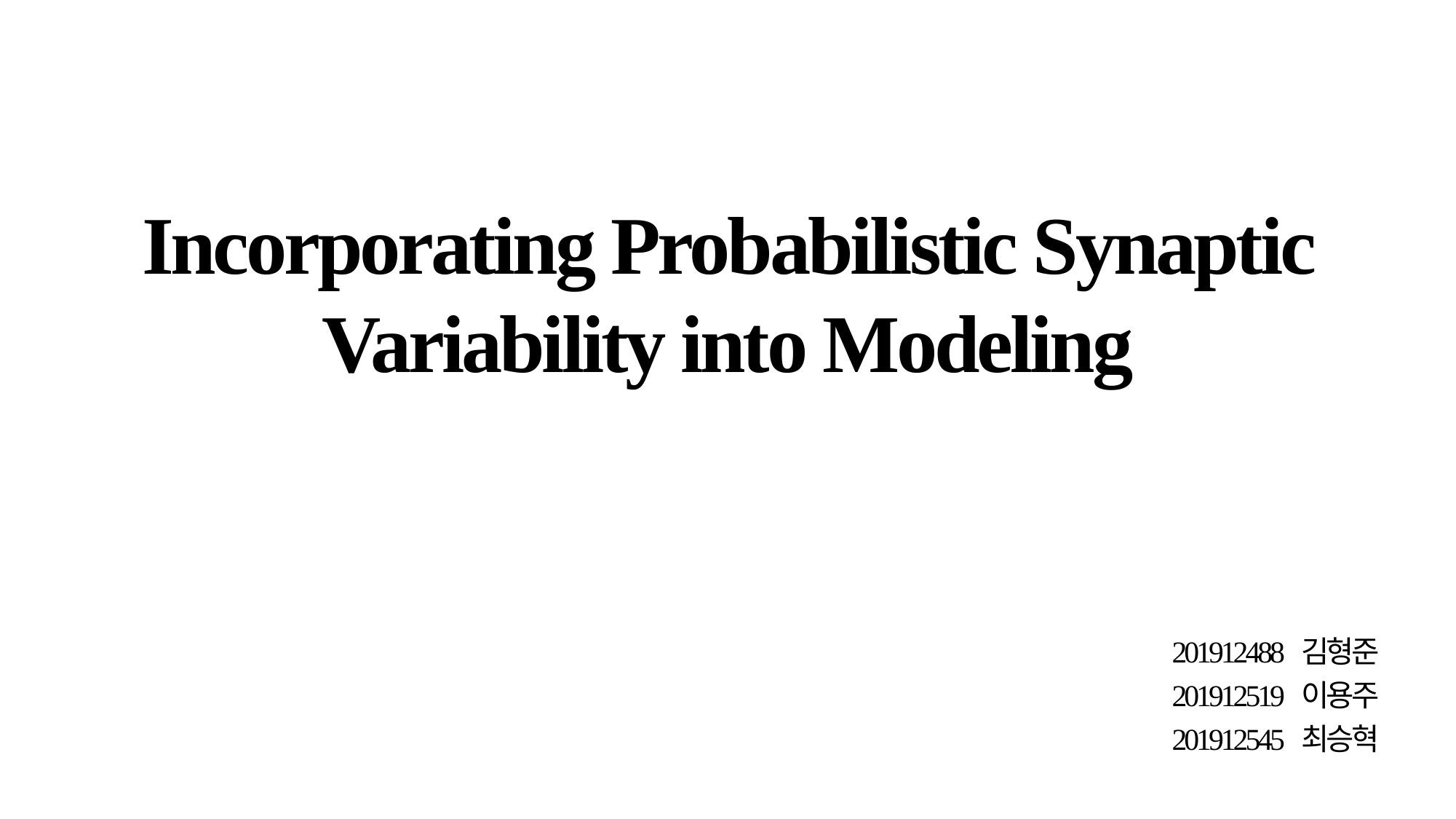

Incorporating Probabilistic Synaptic Variability into Modeling
201912488  김형준
201912519  이용주
201912545  최승혁